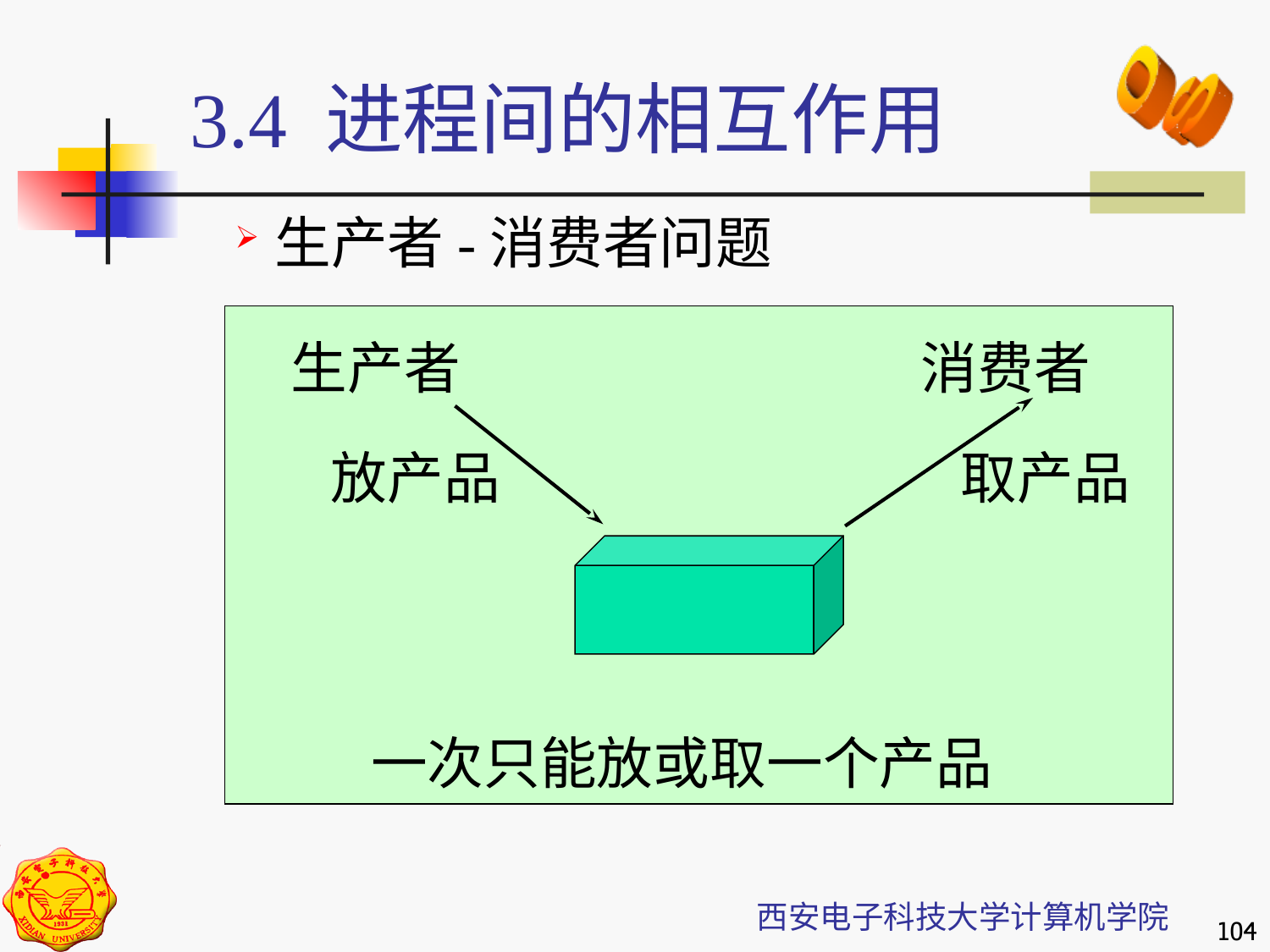

3.4 进程间的相互作用
生产者-消费者问题

生产者
消费者

放产品
取产品

一次只能放或取一个产品
104